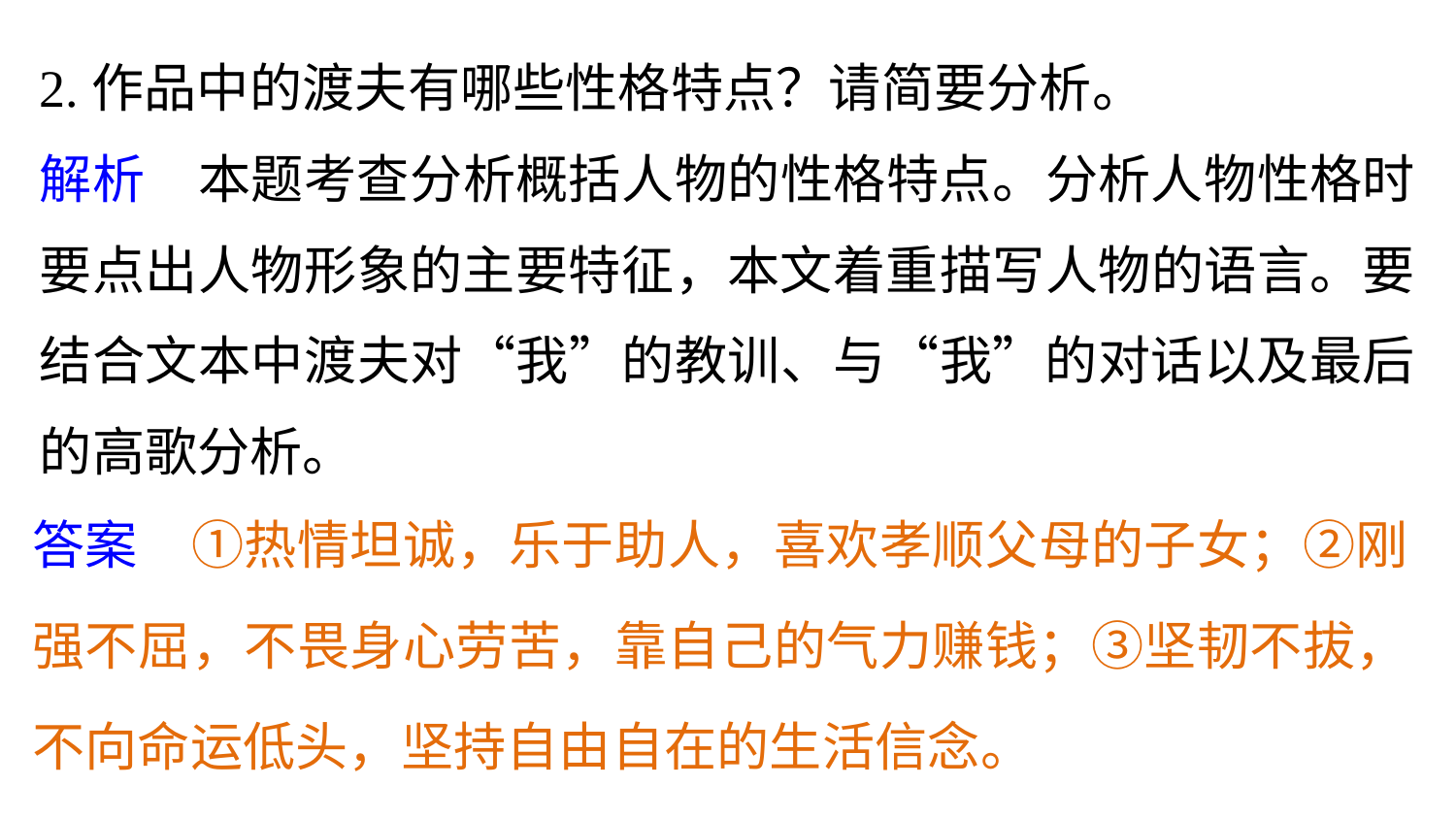

2.作品中的渡夫有哪些性格特点？请简要分析。
解析　本题考查分析概括人物的性格特点。分析人物性格时要点出人物形象的主要特征，本文着重描写人物的语言。要结合文本中渡夫对“我”的教训、与“我”的对话以及最后的高歌分析。
答案　①热情坦诚，乐于助人，喜欢孝顺父母的子女；②刚强不屈，不畏身心劳苦，靠自己的气力赚钱；③坚韧不拔，不向命运低头，坚持自由自在的生活信念。